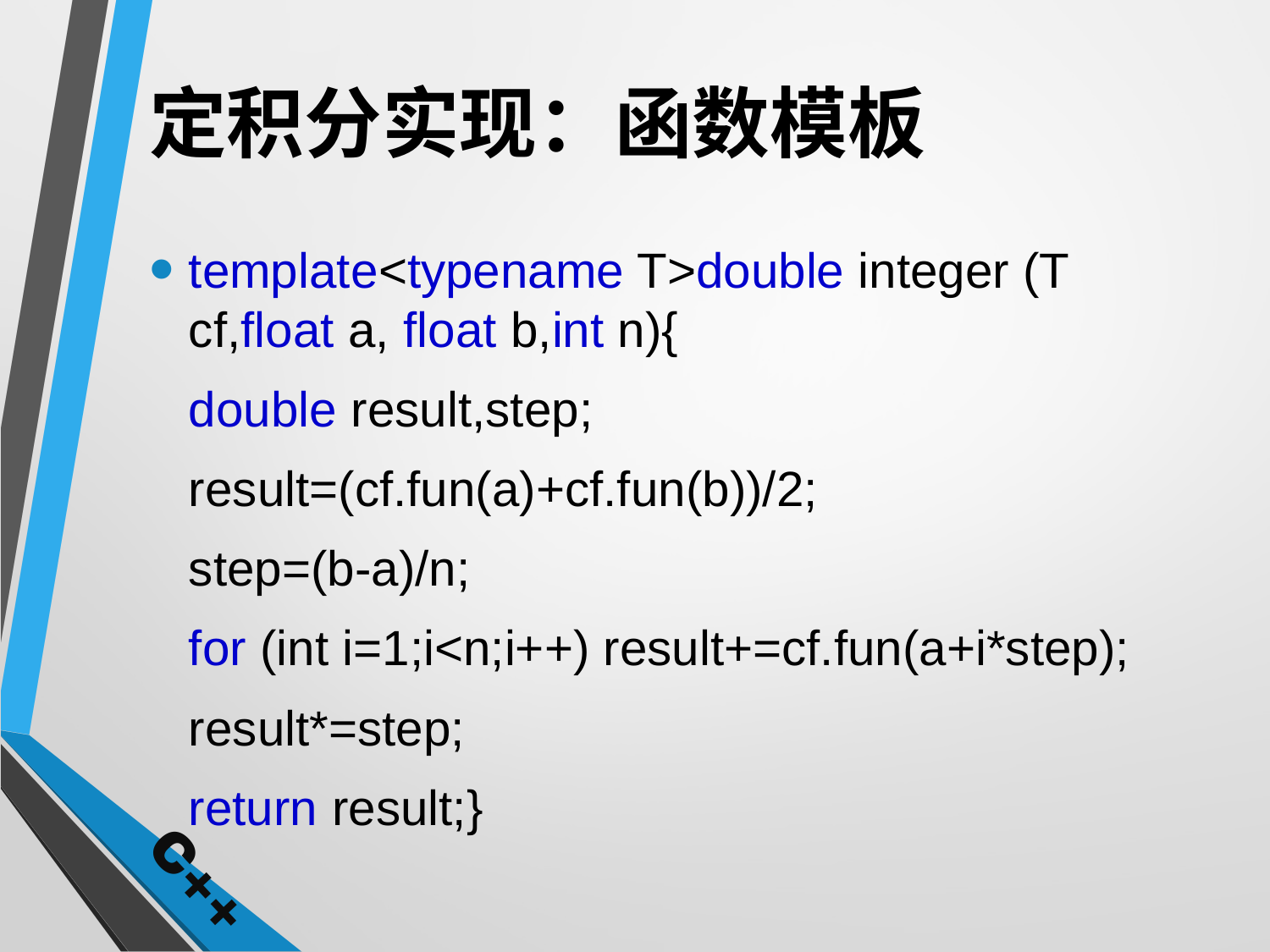

# 定积分实现：函数模板
template<typename T>double integer (T cf,float a, float b,int n){
	double result,step;
	result=(cf.fun(a)+cf.fun(b))/2;
	step=(b-a)/n;
	for (int i=1;i<n;i++) result+=cf.fun(a+i*step);
	result*=step;
	return result;}